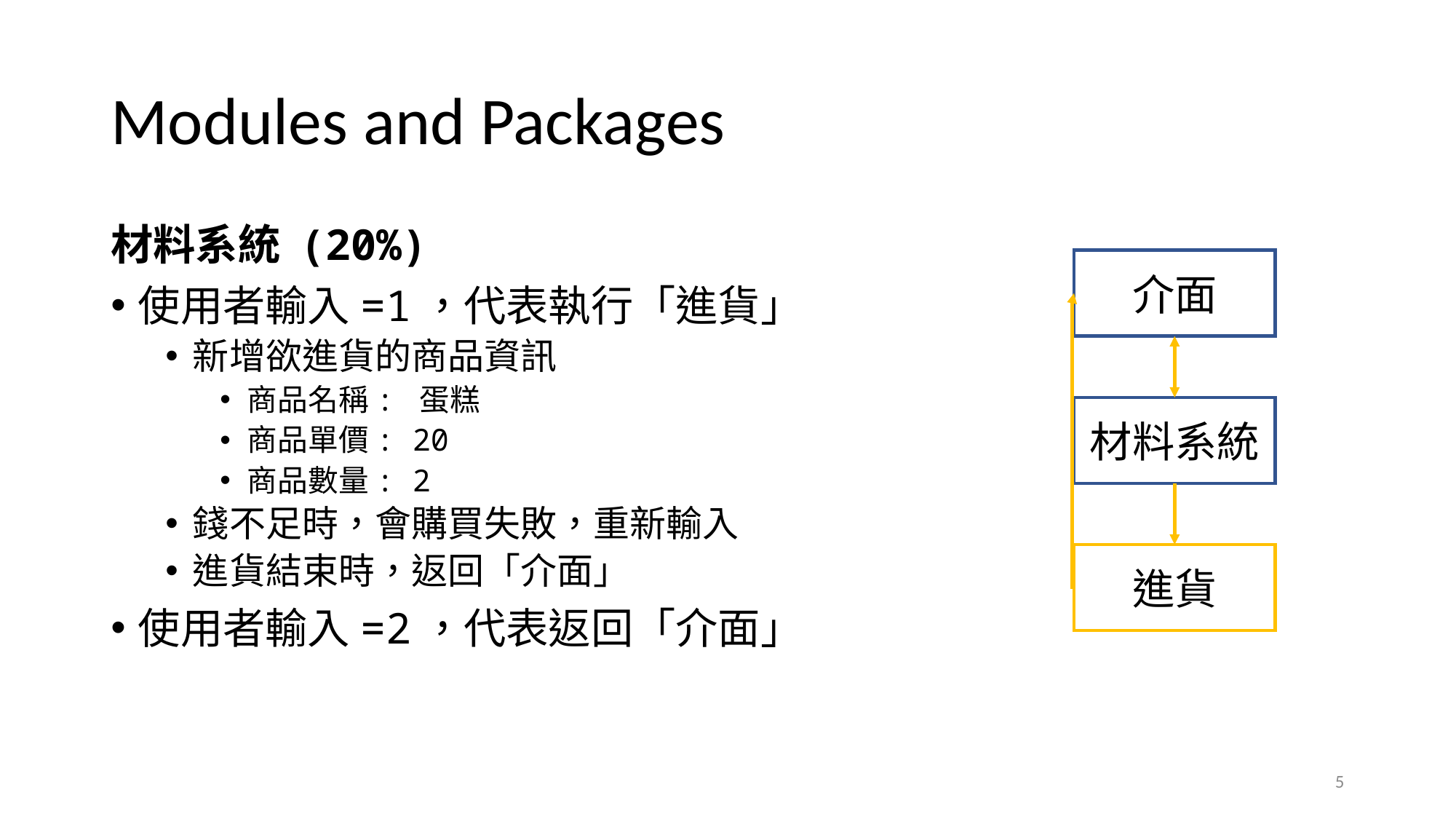

# Modules and Packages
材料系統 (20%)
使用者輸入=1，代表執行「進貨」
新增欲進貨的商品資訊
商品名稱: 蛋糕
商品單價: 20
商品數量: 2
錢不足時，會購買失敗，重新輸入
進貨結束時，返回「介面」
使用者輸入=2，代表返回「介面」
介面
材料系統
進貨
5